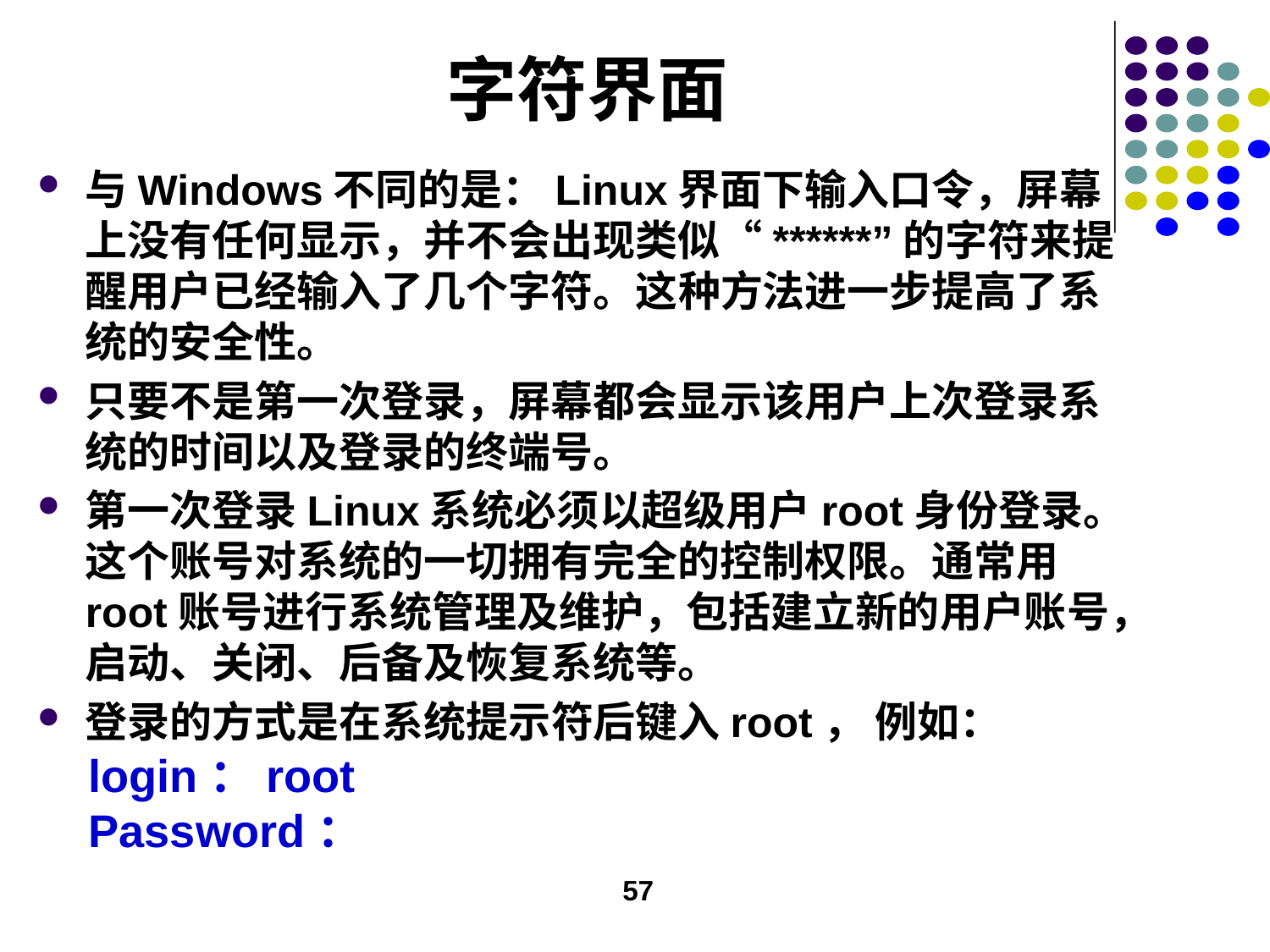

# 字符界面
与Windows不同的是：Linux界面下输入口令，屏幕上没有任何显示，并不会出现类似“******”的字符来提醒用户已经输入了几个字符。这种方法进一步提高了系统的安全性。
只要不是第一次登录，屏幕都会显示该用户上次登录系统的时间以及登录的终端号。
第一次登录Linux系统必须以超级用户root身份登录。这个账号对系统的一切拥有完全的控制权限。通常用root账号进行系统管理及维护，包括建立新的用户账号，启动、关闭、后备及恢复系统等。
登录的方式是在系统提示符后键入root， 例如：
    login：root
    Password：
57